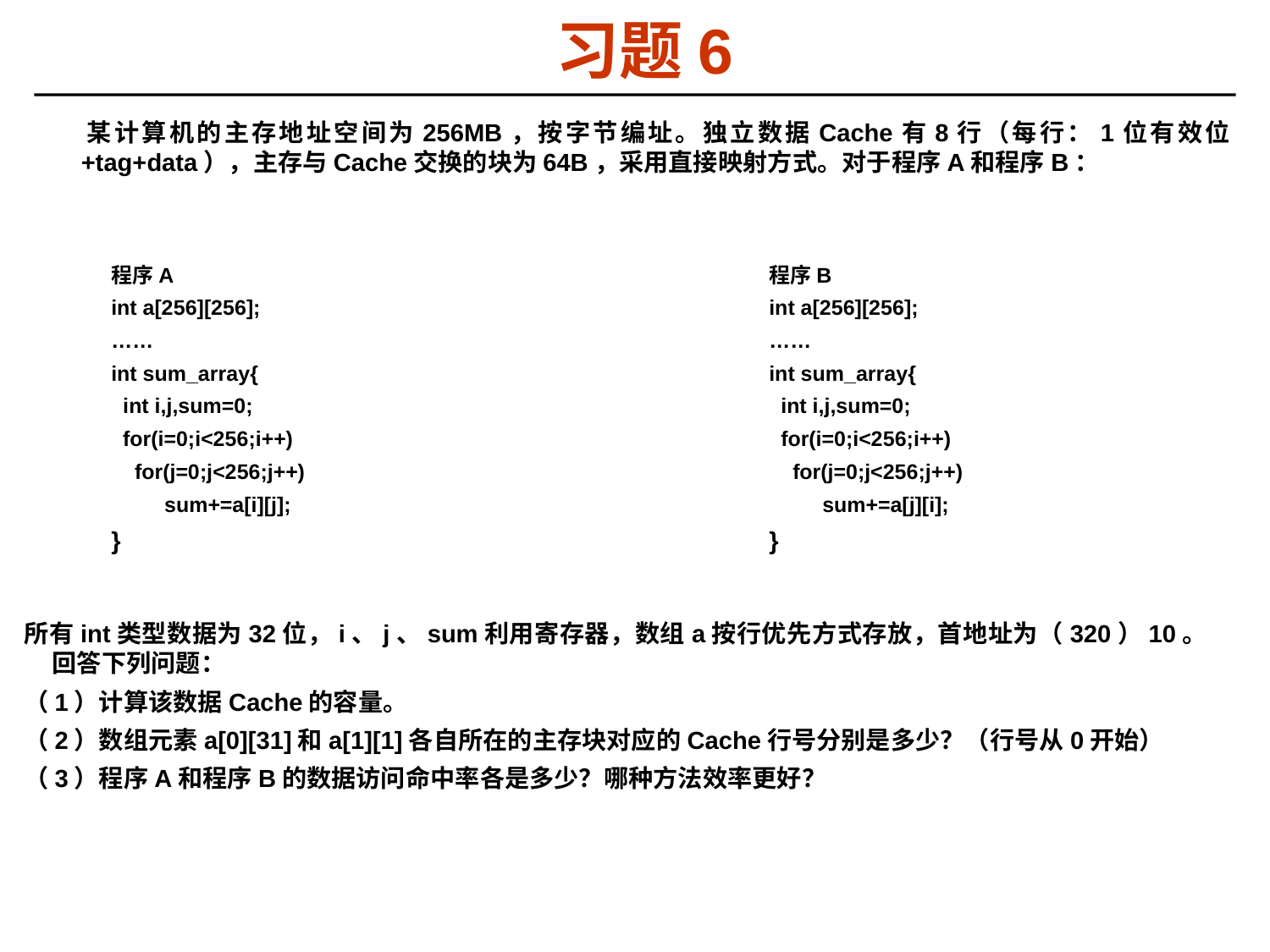

# 习题6
   某计算机的主存地址空间为256MB，按字节编址。独立数据Cache有8行（每行：1位有效位+tag+data），主存与Cache交换的块为64B，采用直接映射方式。对于程序A和程序B：
程序A
int a[256][256];
……
int sum_array{
  int i,j,sum=0;
  for(i=0;i<256;i++)
    for(j=0;j<256;j++)
         sum+=a[i][j];
}
程序B
int a[256][256];
……
int sum_array{
  int i,j,sum=0;
  for(i=0;i<256;i++)
    for(j=0;j<256;j++)
         sum+=a[j][i];
}
所有int类型数据为32位，i、j、sum利用寄存器，数组a按行优先方式存放，首地址为（320）10。回答下列问题：
（1）计算该数据Cache的容量。
（2）数组元素a[0][31]和a[1][1]各自所在的主存块对应的Cache行号分别是多少？（行号从0开始）
（3）程序A和程序B的数据访问命中率各是多少？哪种方法效率更好？